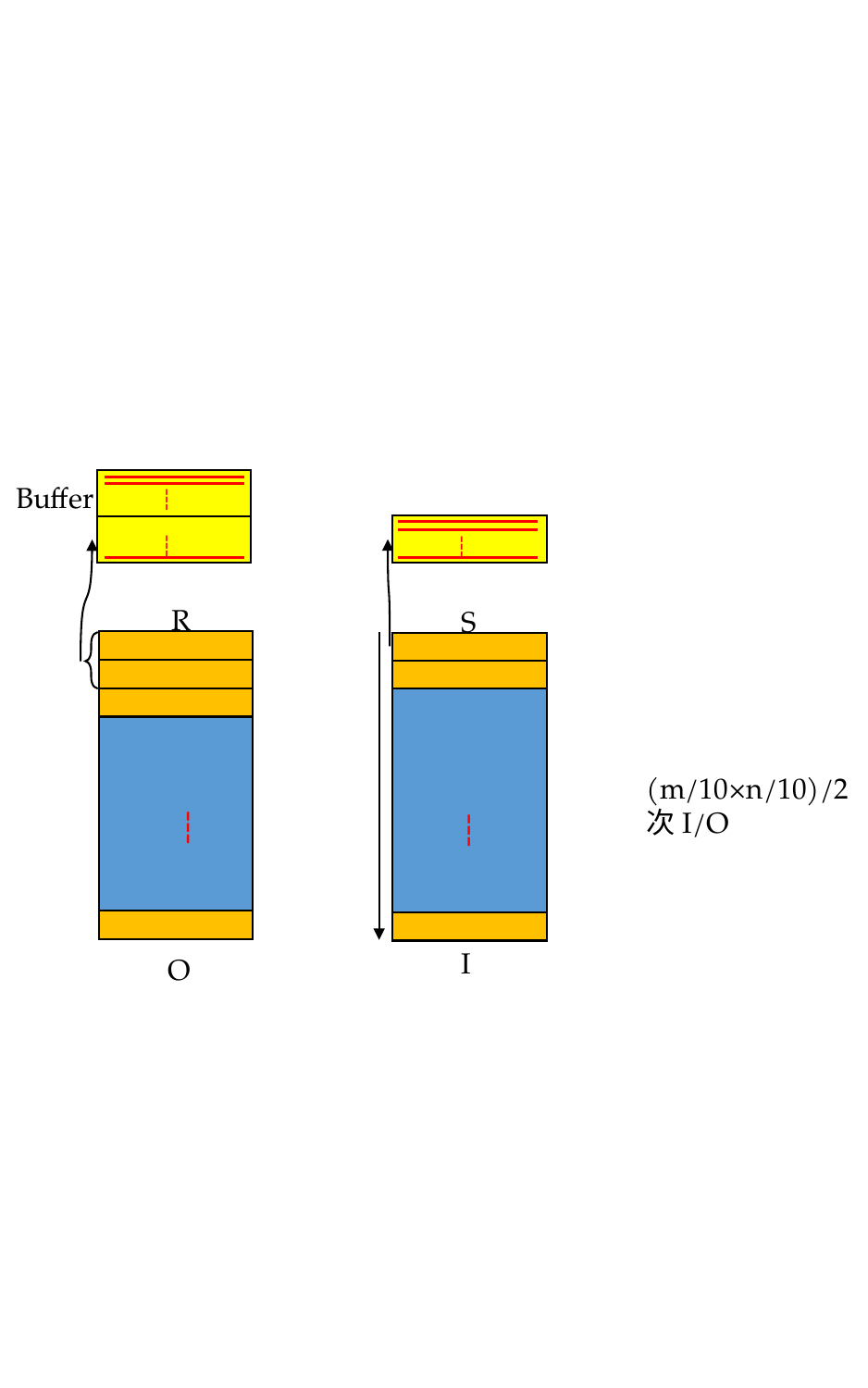

Buffer
┆

┆
┆
R
S

(m/10×n/10)/2
次I/O
┆
┆

I
O